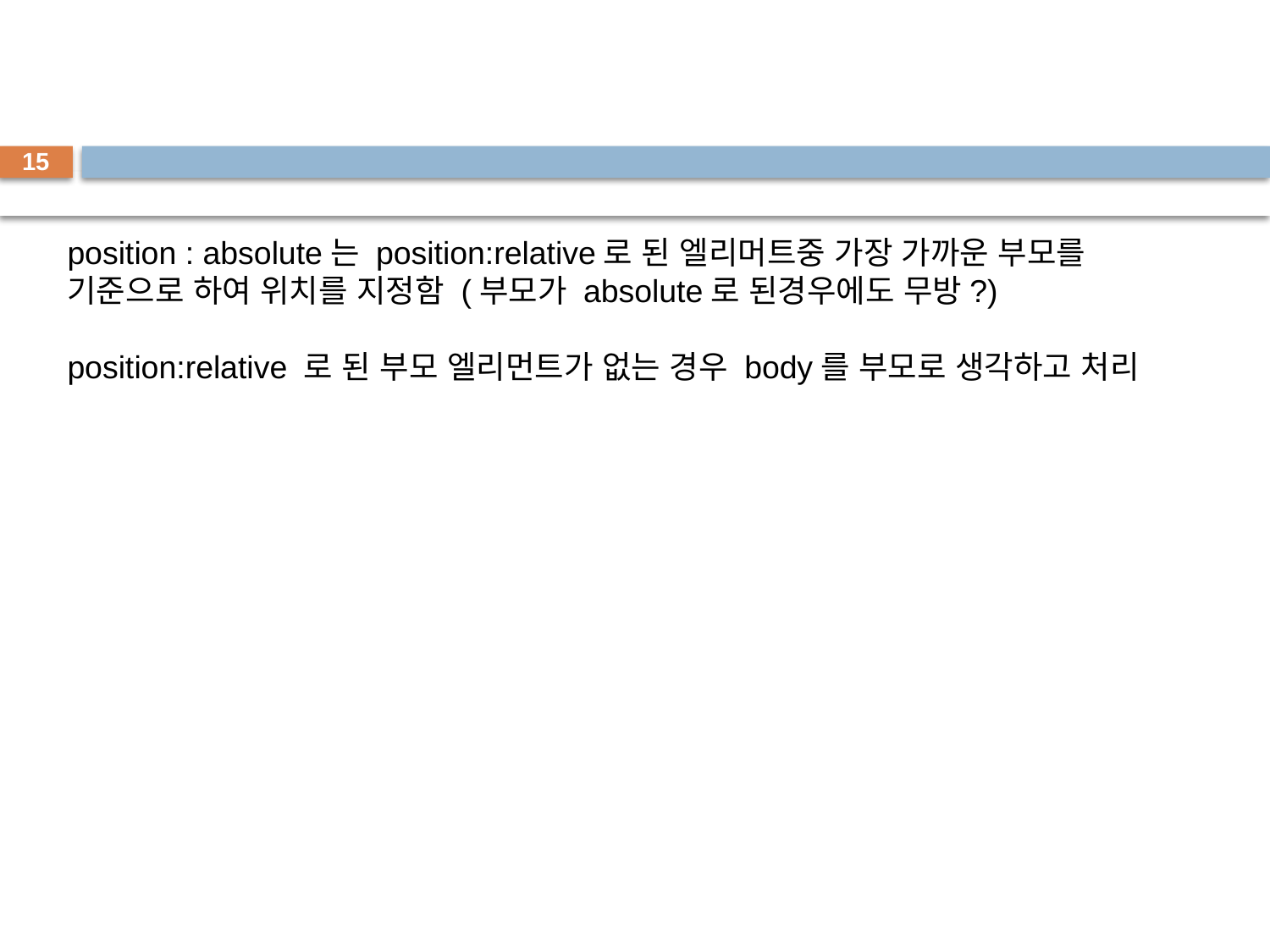

#
15
position : absolute는 position:relative로 된 엘리머트중 가장 가까운 부모를
기준으로 하여 위치를 지정함 (부모가 absolute로 된경우에도 무방?)
position:relative 로 된 부모 엘리먼트가 없는 경우 body를 부모로 생각하고 처리